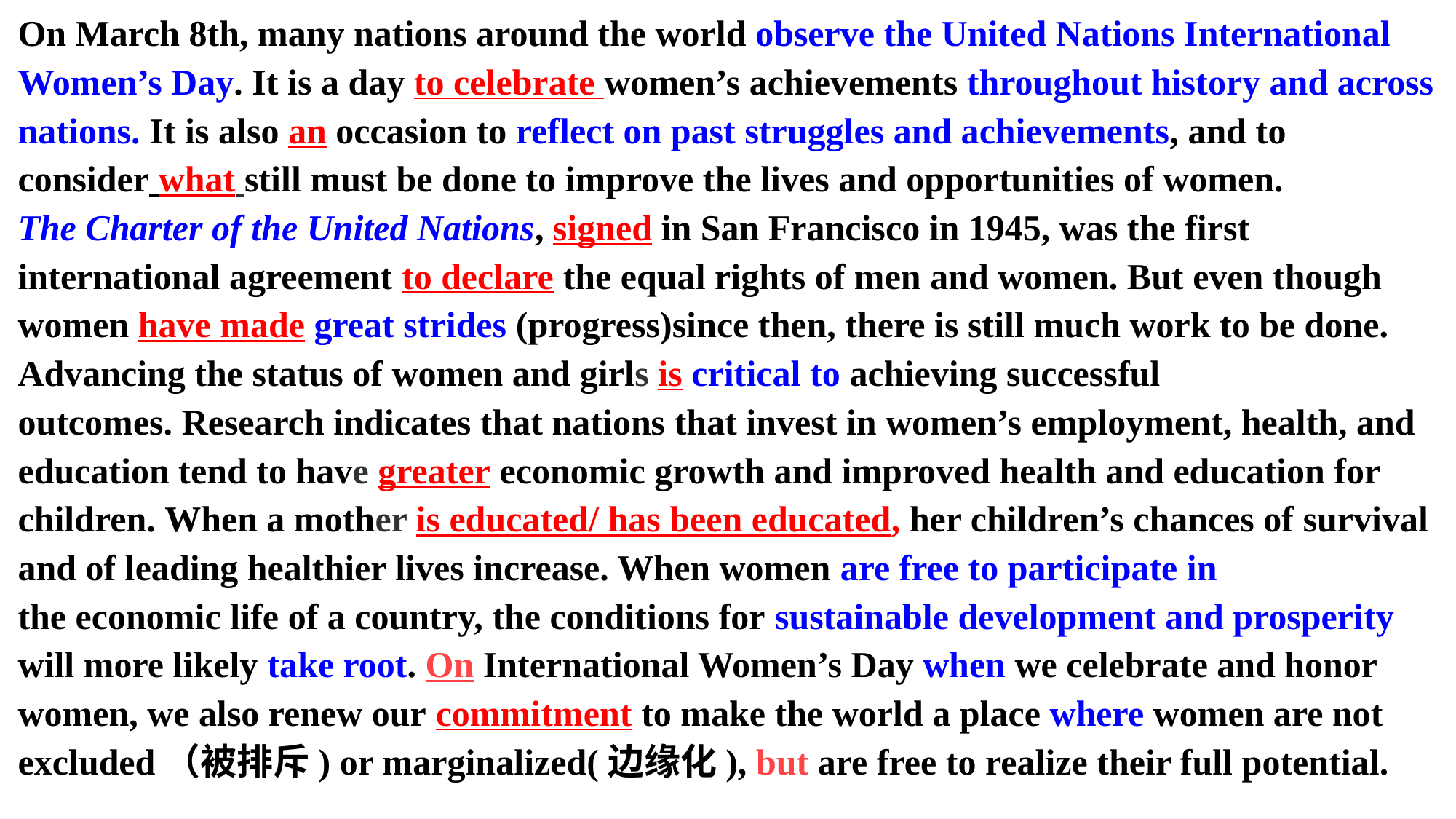

On March 8th, many nations around the world observe the United Nations International Women’s Day. It is a day to celebrate women’s achievements throughout history and across nations. It is also an occasion to reflect on past struggles and achievements, and to consider what still must be done to improve the lives and opportunities of women.
The Charter of the United Nations, signed in San Francisco in 1945, was the first international agreement to declare the equal rights of men and women. But even though women have made great strides (progress)since then, there is still much work to be done. Advancing the status of women and girls is critical to achieving successful outcomes. Research indicates that nations that invest in women’s employment, health, and education tend to have greater economic growth and improved health and education for children. When a mother is educated/ has been educated, her children’s chances of survival and of leading healthier lives increase. When women are free to participate in the economic life of a country, the conditions for sustainable development and prosperity will more likely take root. On International Women’s Day when we celebrate and honor women, we also renew our commitment to make the world a place where women are not excluded（被排斥) or marginalized(边缘化), but are free to realize their full potential.